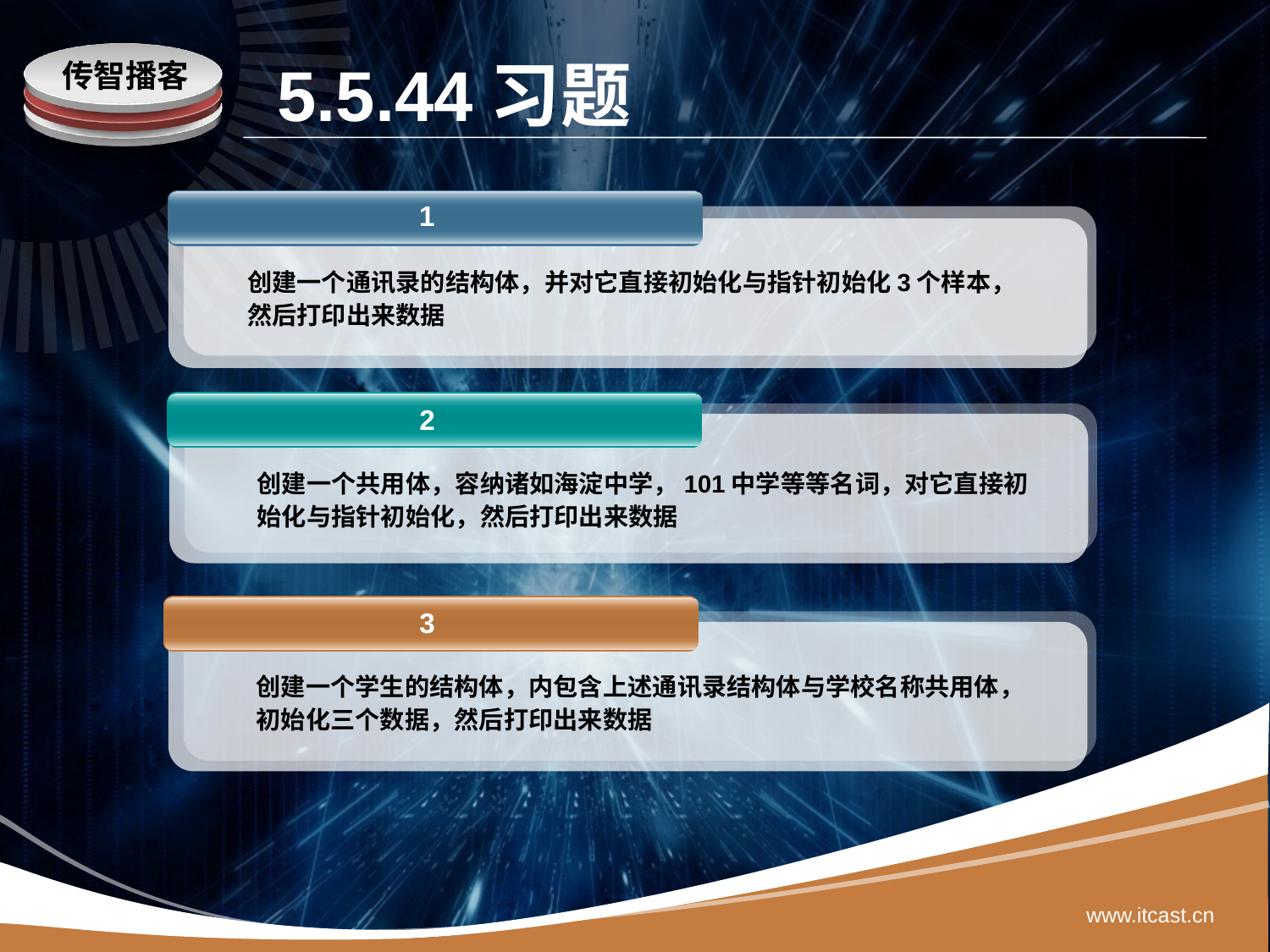

# 5.5.44习题

 1

创建一个通讯录的结构体，并对它直接初始化与指针初始化3个样本，然后打印出来数据

 2

创建一个共用体，容纳诸如海淀中学，101中学等等名词，对它直接初始化与指针初始化，然后打印出来数据

 3

创建一个学生的结构体，内包含上述通讯录结构体与学校名称共用体，初始化三个数据，然后打印出来数据
www.itcast.cn